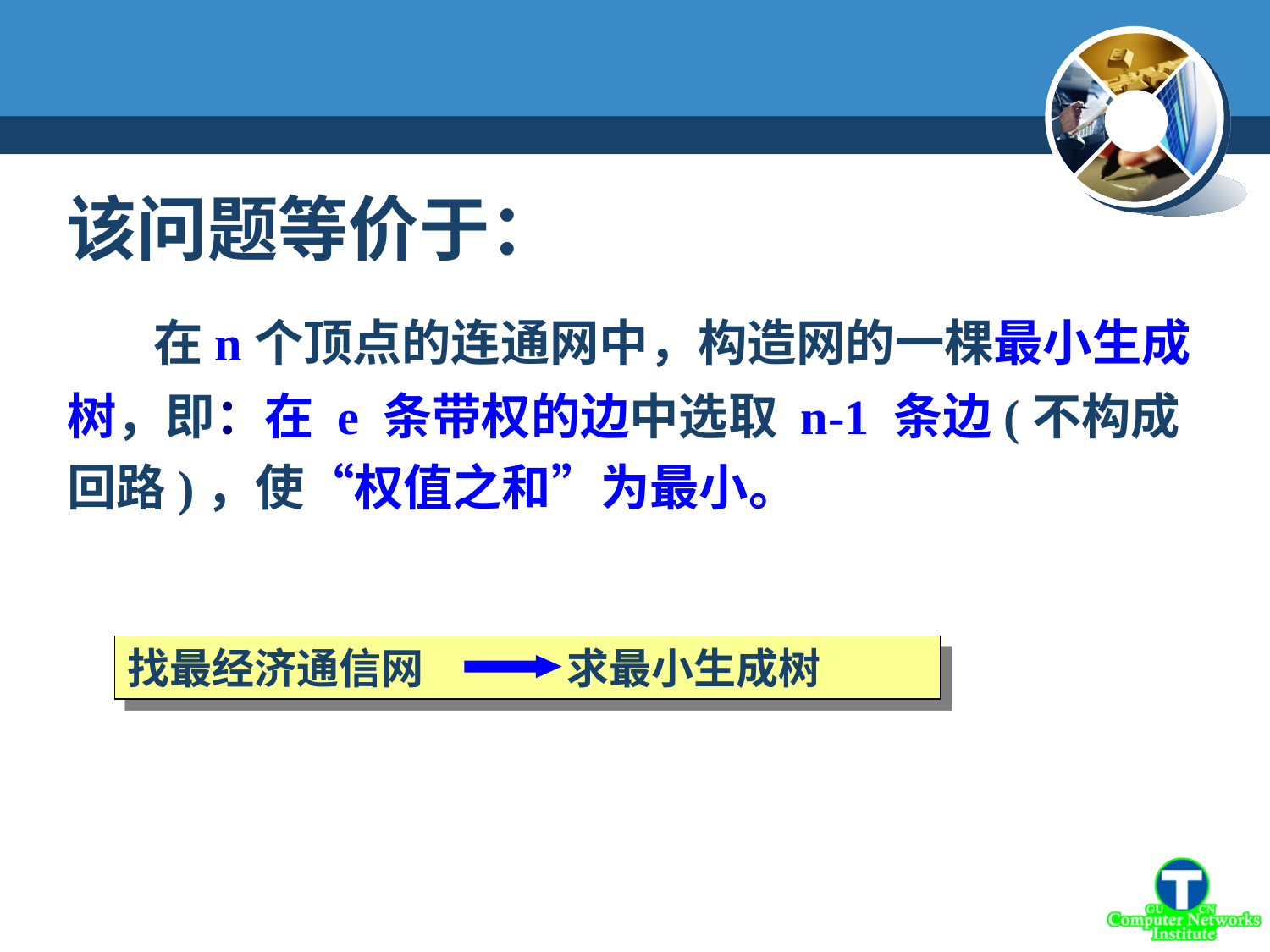

该问题等价于：
     在n个顶点的连通网中，构造网的一棵最小生成树，即：在 e 条带权的边中选取 n-1 条边(不构成回路)，使“权值之和”为最小。
找最经济通信网               求最小生成树

102